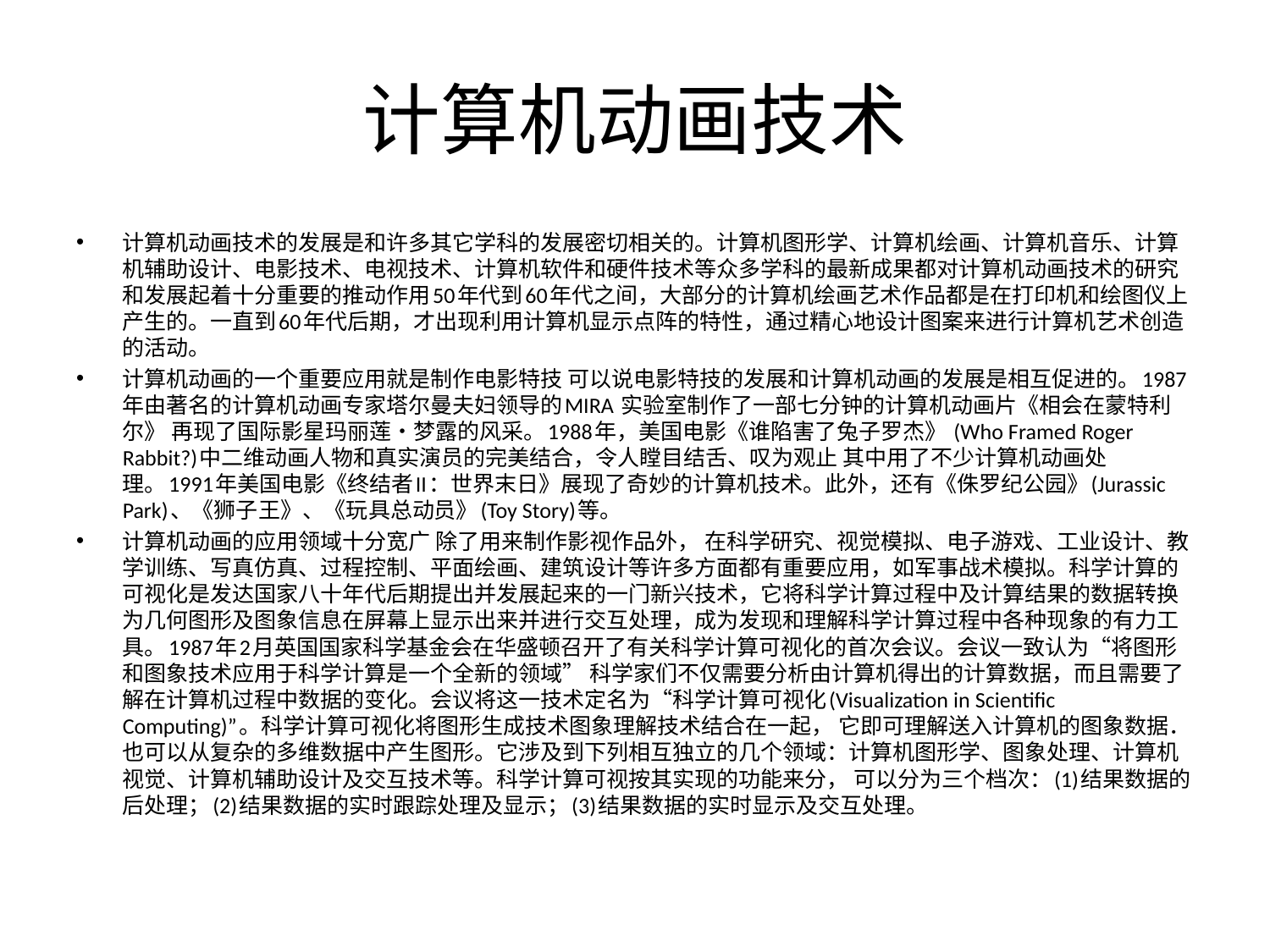

# 计算机动画技术
计算机动画技术的发展是和许多其它学科的发展密切相关的。计算机图形学、计算机绘画、计算机音乐、计算机辅助设计、电影技术、电视技术、计算机软件和硬件技术等众多学科的最新成果都对计算机动画技术的研究和发展起着十分重要的推动作用50年代到60年代之间，大部分的计算机绘画艺术作品都是在打印机和绘图仪上产生的。一直到60年代后期，才出现利用计算机显示点阵的特性，通过精心地设计图案来进行计算机艺术创造的活动。
计算机动画的一个重要应用就是制作电影特技 可以说电影特技的发展和计算机动画的发展是相互促进的。1987年由著名的计算机动画专家塔尔曼夫妇领导的MIRA 实验室制作了一部七分钟的计算机动画片《相会在蒙特利尔》 再现了国际影星玛丽莲•梦露的风采。1988年，美国电影《谁陷害了兔子罗杰》 (Who Framed Roger Rabbit?)中二维动画人物和真实演员的完美结合，令人瞠目结舌、叹为观止 其中用了不少计算机动画处理。1991年美国电影《终结者II：世界末日》展现了奇妙的计算机技术。此外，还有《侏罗纪公园》(Jurassic Park)、《狮子王》、《玩具总动员》(Toy Story)等。
计算机动画的应用领域十分宽广 除了用来制作影视作品外， 在科学研究、视觉模拟、电子游戏、工业设计、教学训练、写真仿真、过程控制、平面绘画、建筑设计等许多方面都有重要应用，如军事战术模拟。科学计算的可视化是发达国家八十年代后期提出并发展起来的一门新兴技术，它将科学计算过程中及计算结果的数据转换为几何图形及图象信息在屏幕上显示出来并进行交互处理，成为发现和理解科学计算过程中各种现象的有力工具。1987年2月英国国家科学基金会在华盛顿召开了有关科学计算可视化的首次会议。会议一致认为“将图形和图象技术应用于科学计算是一个全新的领域” 科学家们不仅需要分析由计算机得出的计算数据，而且需要了解在计算机过程中数据的变化。会议将这一技术定名为“科学计算可视化(Visualization in Scientific Computing)”。科学计算可视化将图形生成技术图象理解技术结合在一起， 它即可理解送入计算机的图象数据．也可以从复杂的多维数据中产生图形。它涉及到下列相互独立的几个领域：计算机图形学、图象处理、计算机视觉、计算机辅助设计及交互技术等。科学计算可视按其实现的功能来分， 可以分为三个档次：(1)结果数据的后处理；(2)结果数据的实时跟踪处理及显示；(3)结果数据的实时显示及交互处理。